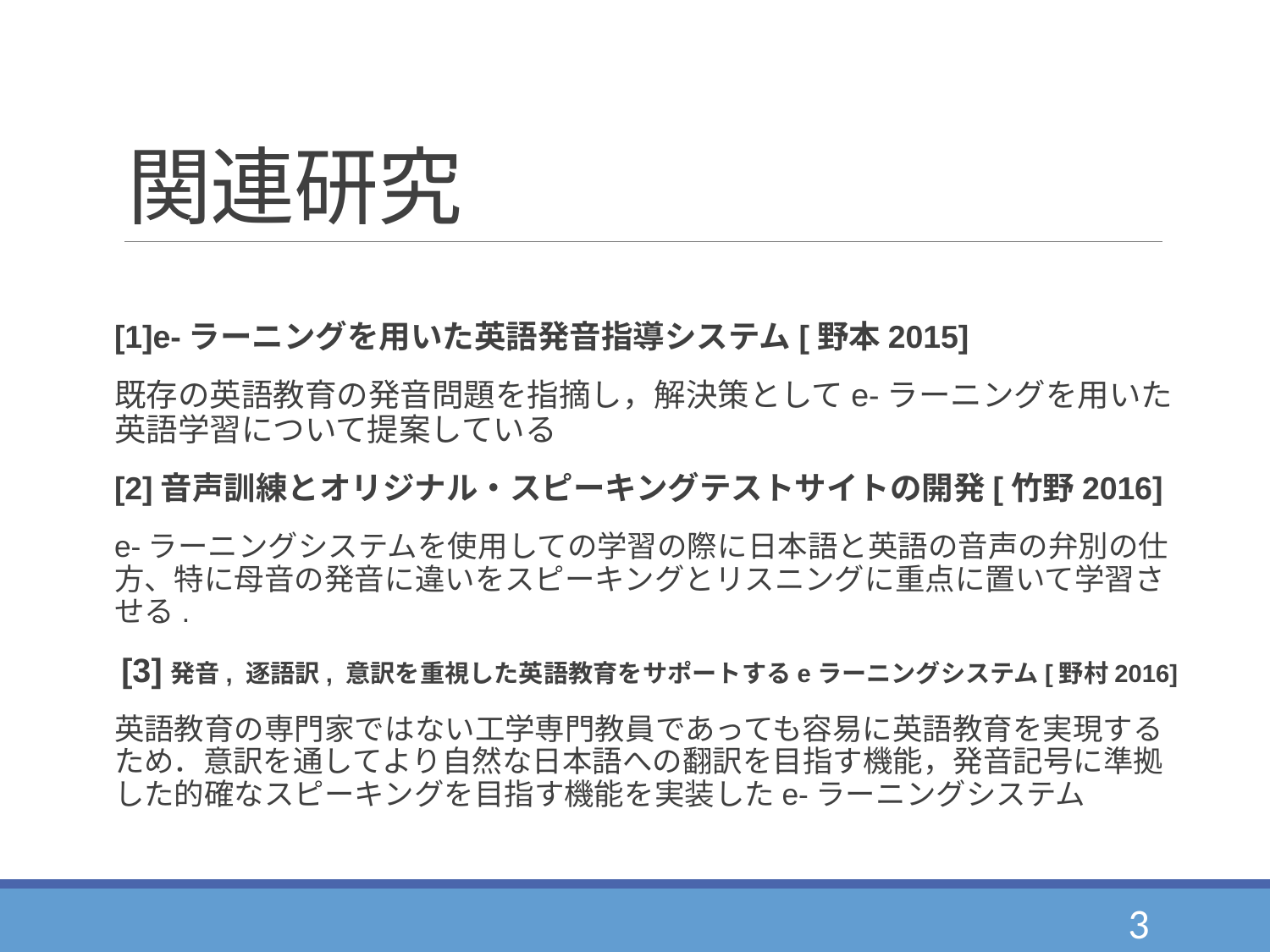

# 関連研究
[1]e-ラーニングを用いた英語発音指導システム[野本2015]
既存の英語教育の発音問題を指摘し，解決策としてe-ラーニングを用いた英語学習について提案している
[2]音声訓練とオリジナル・スピーキングテストサイトの開発[竹野2016]
e-ラーニングシステムを使用しての学習の際に日本語と英語の音声の弁別の仕方、特に母音の発音に違いをスピーキングとリスニングに重点に置いて学習させる.
 [3]発音, 逐語訳, 意訳を重視した英語教育をサポートするeラーニングシステム[野村2016]
英語教育の専門家ではない工学専門教員であっても容易に英語教育を実現するため．意訳を通してより自然な日本語への翻訳を目指す機能，発音記号に準拠した的確なスピーキングを目指す機能を実装したe-ラーニングシステム
3